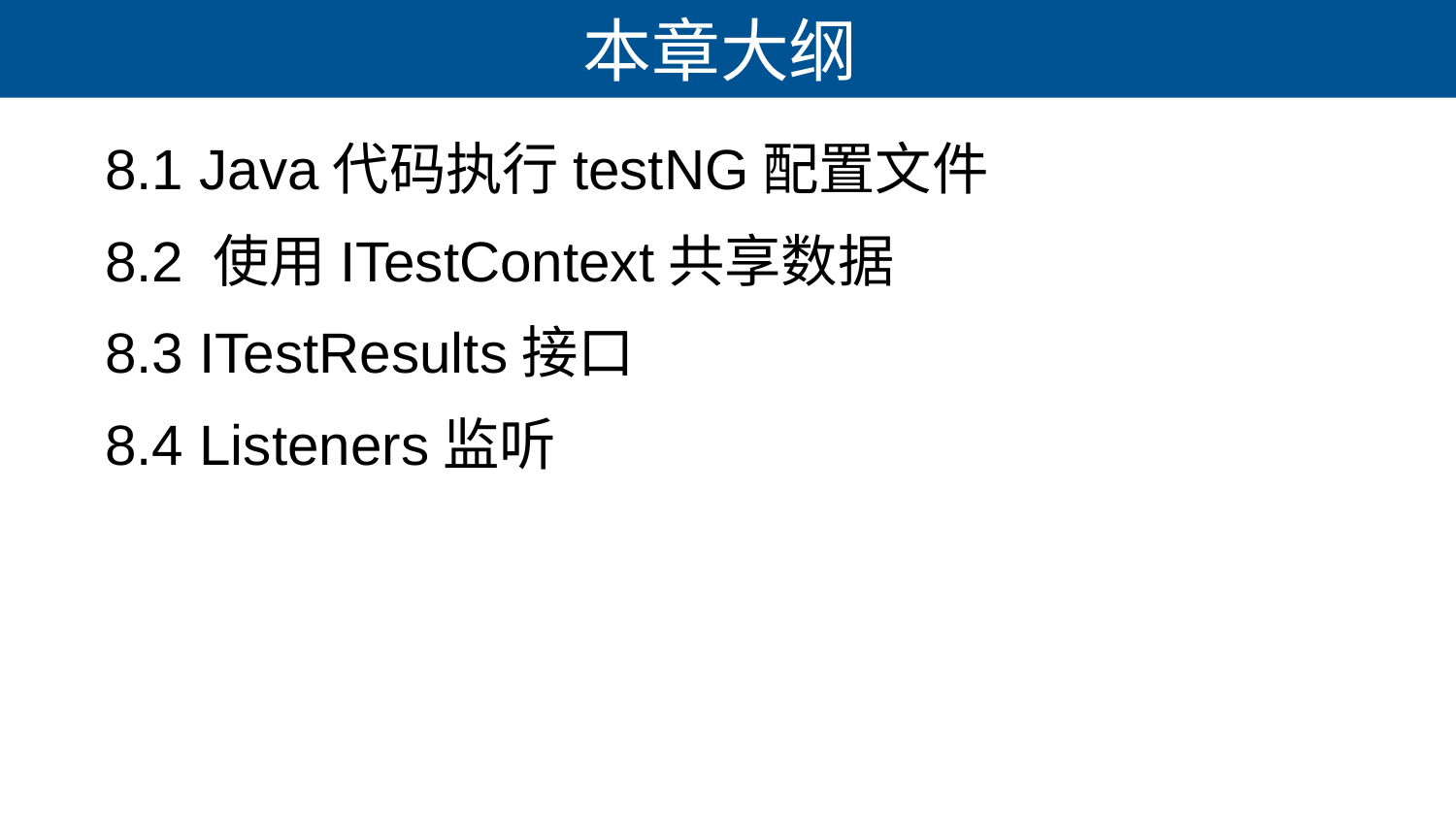

# 本章大纲
8.1 Java代码执行testNG配置文件
8.2 使用ITestContext共享数据
8.3 ITestResults接口
8.4 Listeners监听